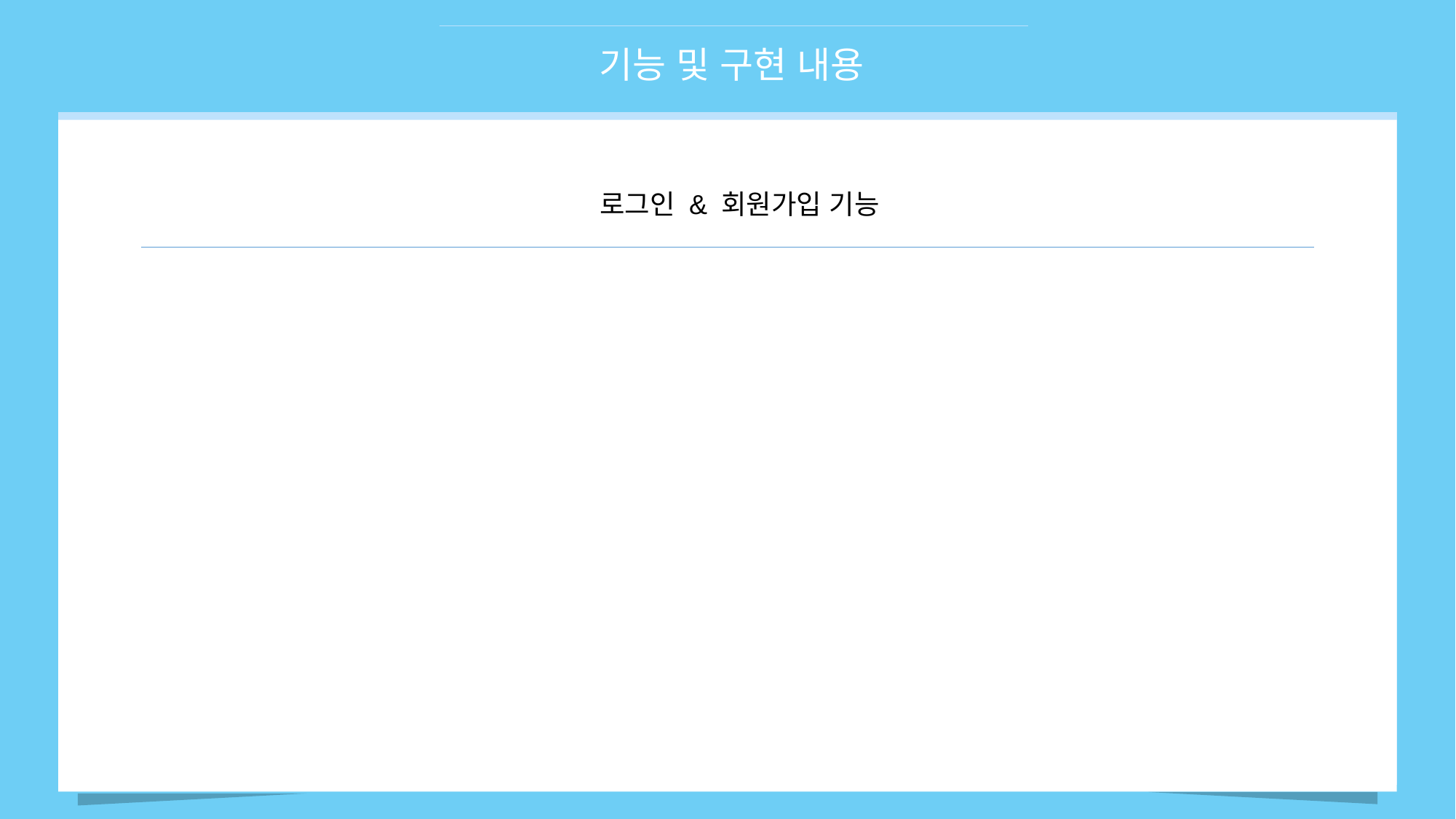

기능 및 구현 내용

로그인 & 회원가입 기능